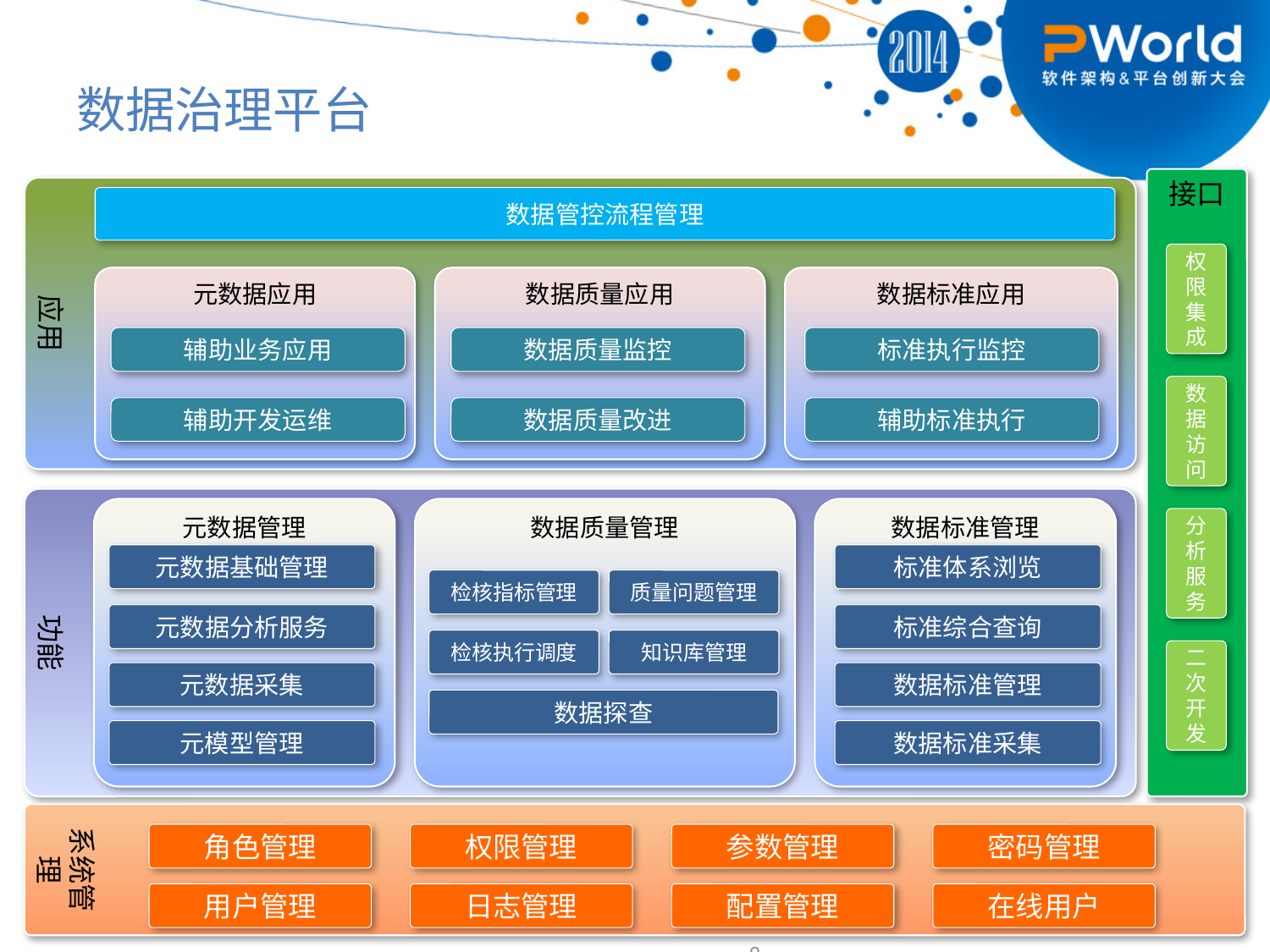

# 数据治理平台
接口
应用
数据管控流程管理
权限集成
元数据应用
数据质量应用
数据标准应用
辅助业务应用
数据质量监控
标准执行监控
数据访问
辅助开发运维
数据质量改进
辅助标准执行
功能
元数据管理
数据质量管理
数据标准管理
分析服务
元数据基础管理
标准体系浏览
检核指标管理
质量问题管理
元数据分析服务
标准综合查询
检核执行调度
知识库管理
二次开发
元数据采集
数据标准管理
数据探查
元模型管理
数据标准采集
系统管理
角色管理
权限管理
参数管理
密码管理
用户管理
日志管理
配置管理
在线用户
9
9